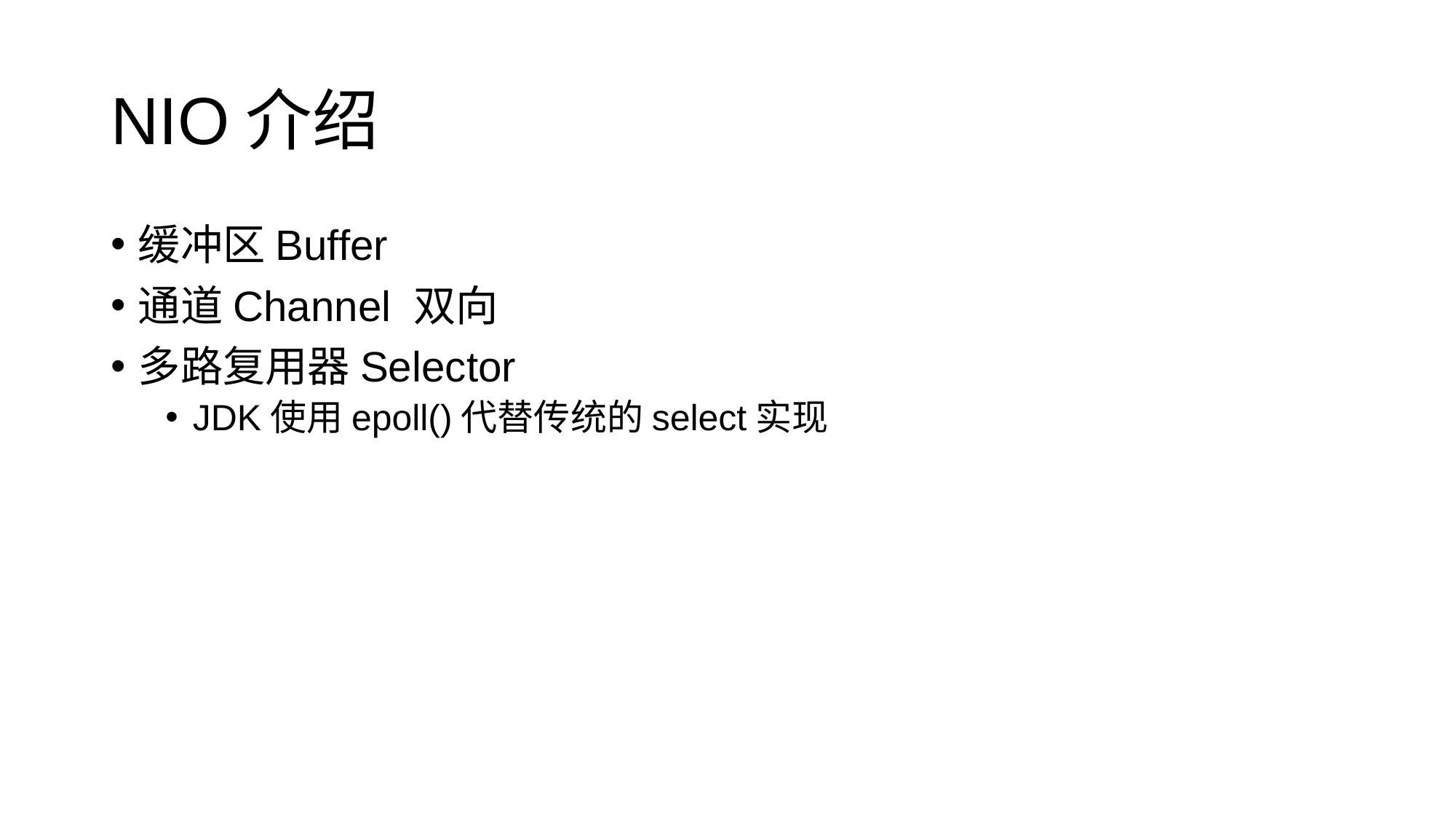

# NIO介绍
缓冲区Buffer
通道Channel 双向
多路复用器Selector
JDK使用epoll()代替传统的select实现